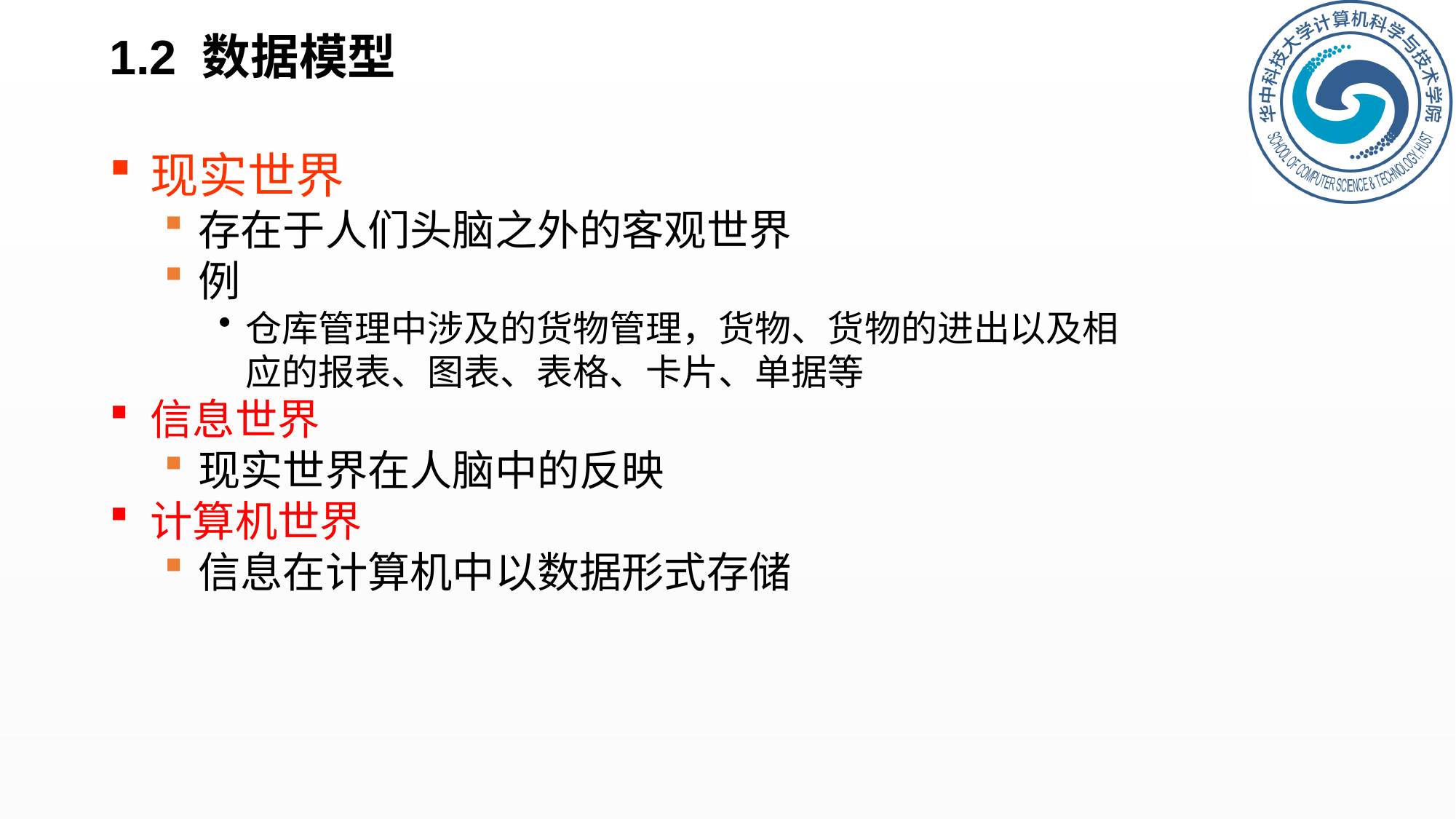

1.2 数据模型
现实世界
存在于人们头脑之外的客观世界
例
仓库管理中涉及的货物管理，货物、货物的进出以及相应的报表、图表、表格、卡片、单据等
信息世界
现实世界在人脑中的反映
计算机世界
信息在计算机中以数据形式存储